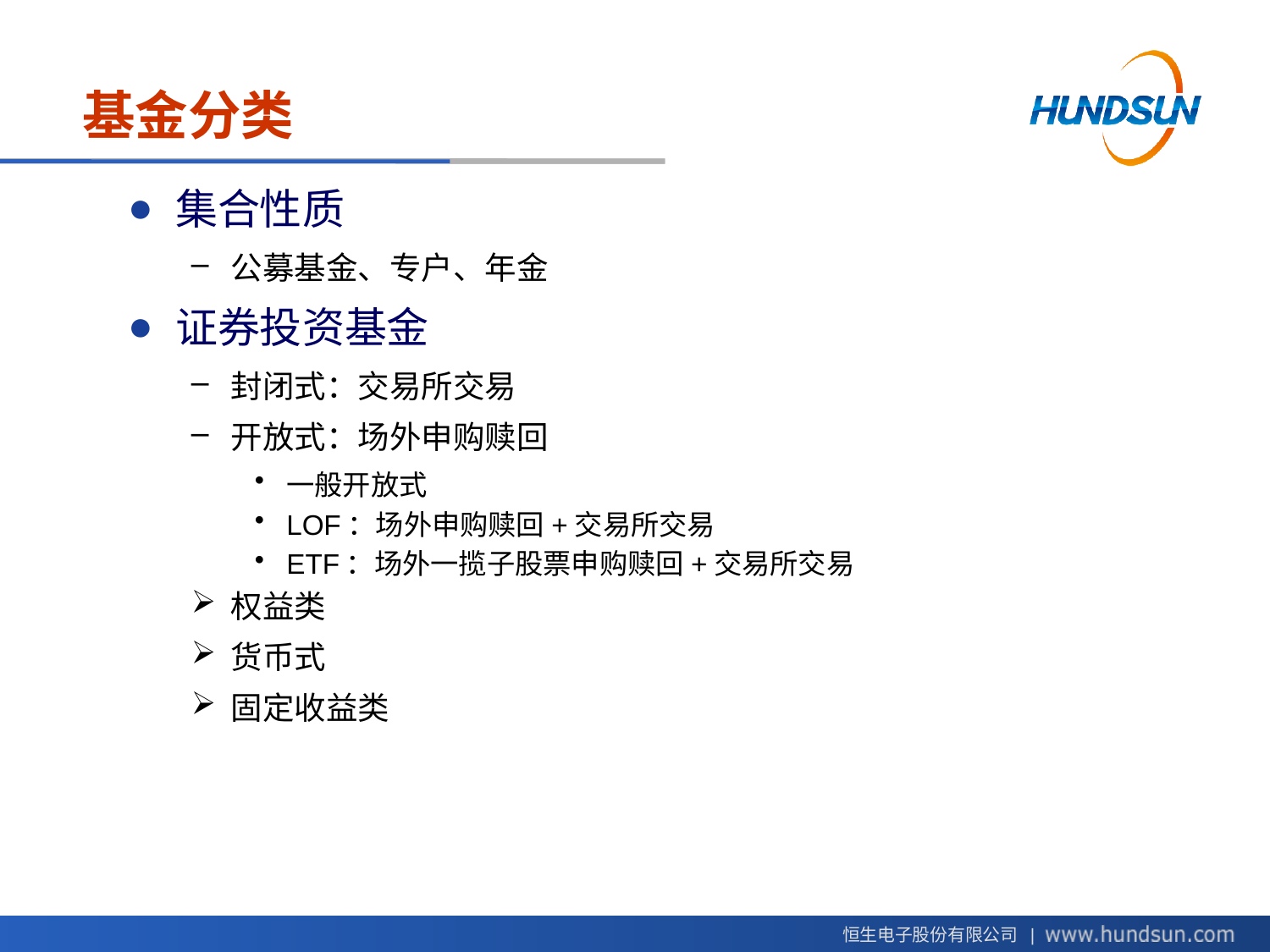

# 基金分类
集合性质
公募基金、专户、年金
证券投资基金
封闭式：交易所交易
开放式：场外申购赎回
一般开放式
LOF：场外申购赎回+交易所交易
ETF：场外一揽子股票申购赎回+交易所交易
权益类
货币式
固定收益类